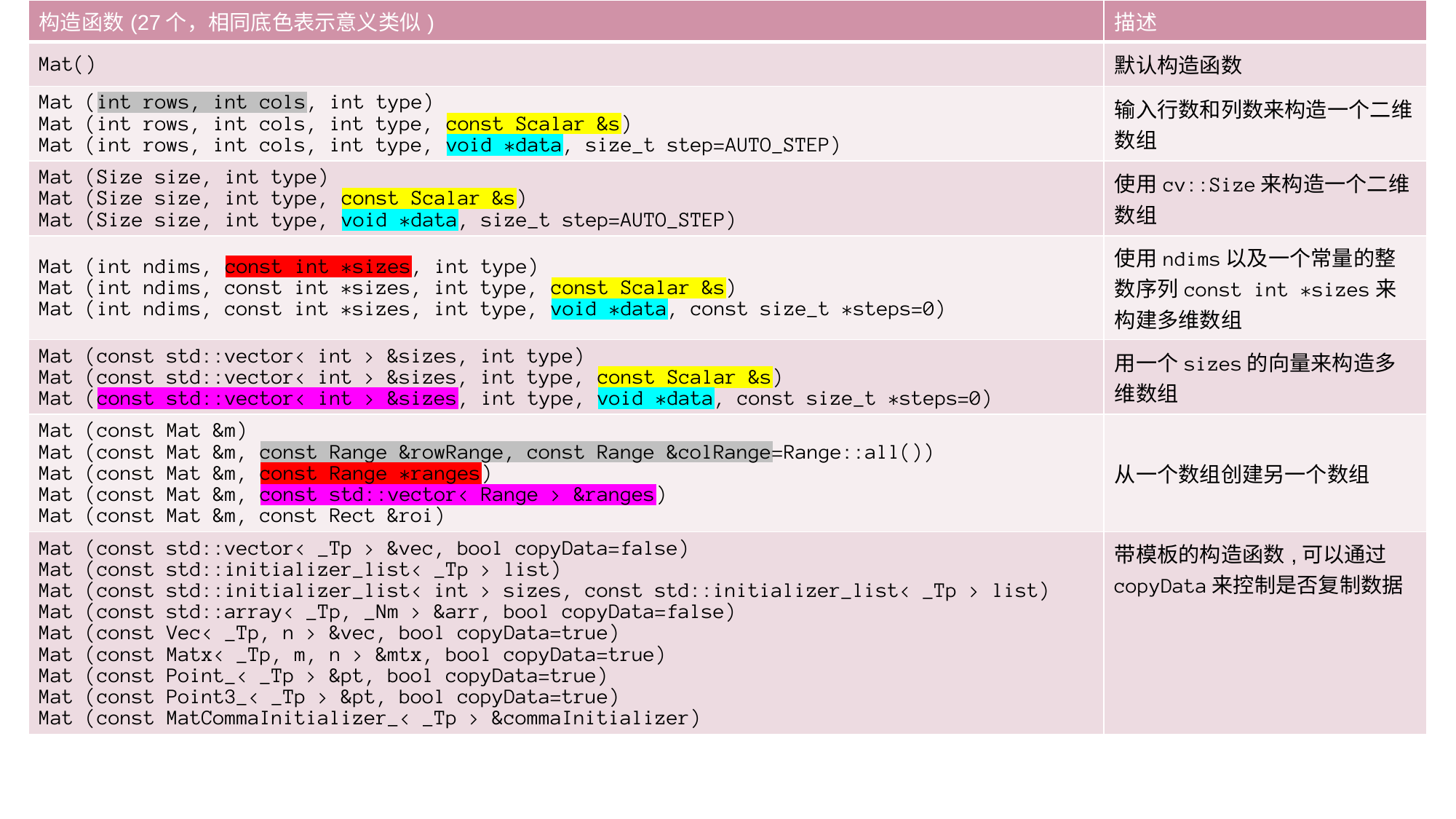

| 构造函数(27个，相同底色表示意义类似) | 描述 |
| --- | --- |
| Mat() | 默认构造函数 |
| Mat (int rows, int cols, int type) Mat (int rows, int cols, int type, const Scalar &s) Mat (int rows, int cols, int type, void \*data, size\_t step=AUTO\_STEP) | 输入行数和列数来构造一个二维数组 |
| Mat (Size size, int type) Mat (Size size, int type, const Scalar &s) Mat (Size size, int type, void \*data, size\_t step=AUTO\_STEP) | 使用cv::Size来构造一个二维数组 |
| Mat (int ndims, const int \*sizes, int type) Mat (int ndims, const int \*sizes, int type, const Scalar &s) Mat (int ndims, const int \*sizes, int type, void \*data, const size\_t \*steps=0) | 使用ndims以及一个常量的整数序列const int \*sizes来构建多维数组 |
| Mat (const std::vector< int > &sizes, int type) Mat (const std::vector< int > &sizes, int type, const Scalar &s) Mat (const std::vector< int > &sizes, int type, void \*data, const size\_t \*steps=0) | 用一个sizes的向量来构造多维数组 |
| Mat (const Mat &m) Mat (const Mat &m, const Range &rowRange, const Range &colRange=Range::all()) Mat (const Mat &m, const Range \*ranges) Mat (const Mat &m, const std::vector< Range > &ranges) Mat (const Mat &m, const Rect &roi) | 从一个数组创建另一个数组 |
| Mat (const std::vector< \_Tp > &vec, bool copyData=false) Mat (const std::initializer\_list< \_Tp > list) Mat (const std::initializer\_list< int > sizes, const std::initializer\_list< \_Tp > list) Mat (const std::array< \_Tp, \_Nm > &arr, bool copyData=false) Mat (const Vec< \_Tp, n > &vec, bool copyData=true) Mat (const Matx< \_Tp, m, n > &mtx, bool copyData=true) Mat (const Point\_< \_Tp > &pt, bool copyData=true) Mat (const Point3\_< \_Tp > &pt, bool copyData=true) Mat (const MatCommaInitializer\_< \_Tp > &commaInitializer) | 带模板的构造函数,可以通过copyData来控制是否复制数据 |